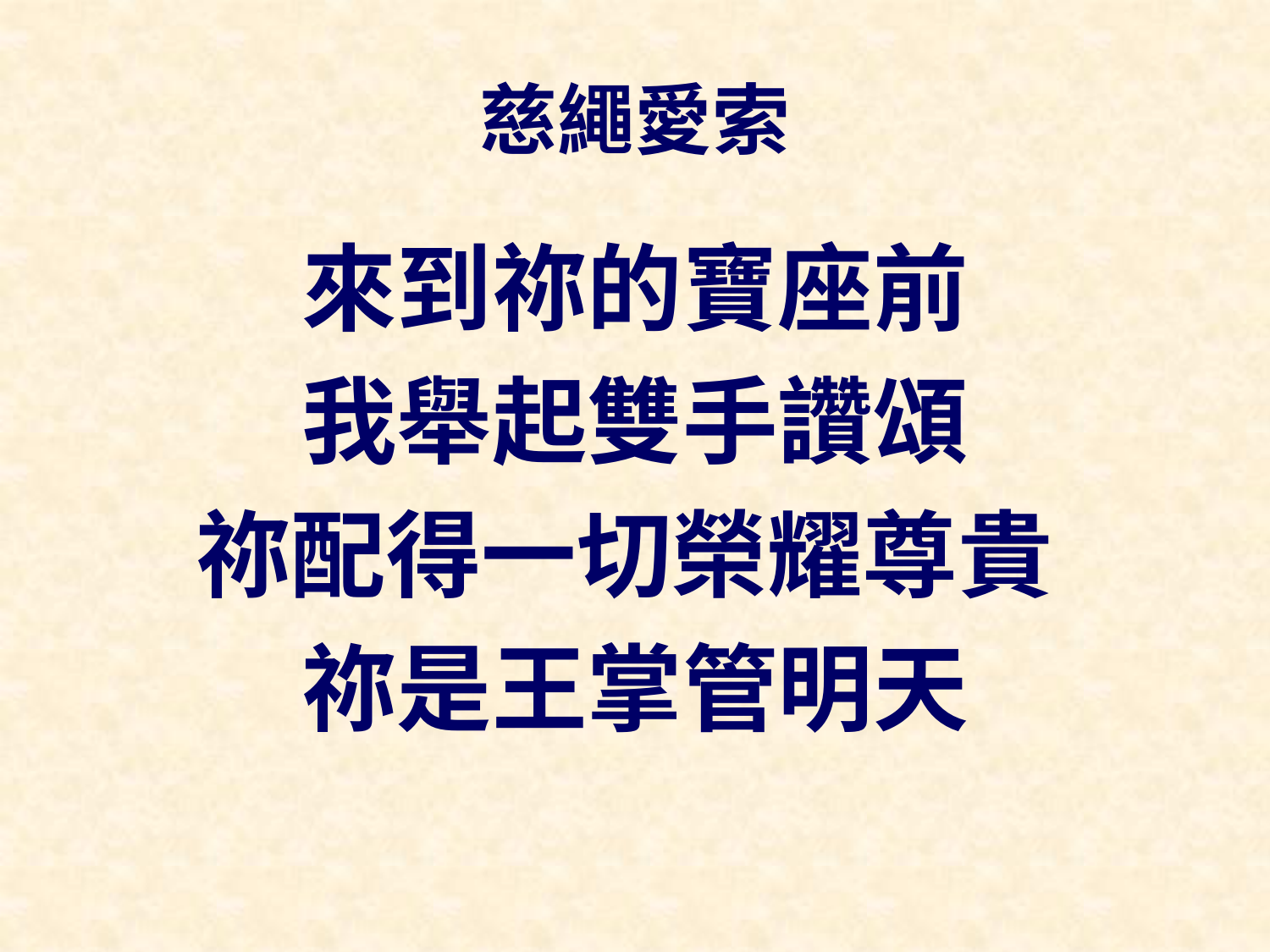

# 慈繩愛索
來到祢的寶座前
我舉起雙手讚頌
祢配得一切榮耀尊貴
祢是王掌管明天